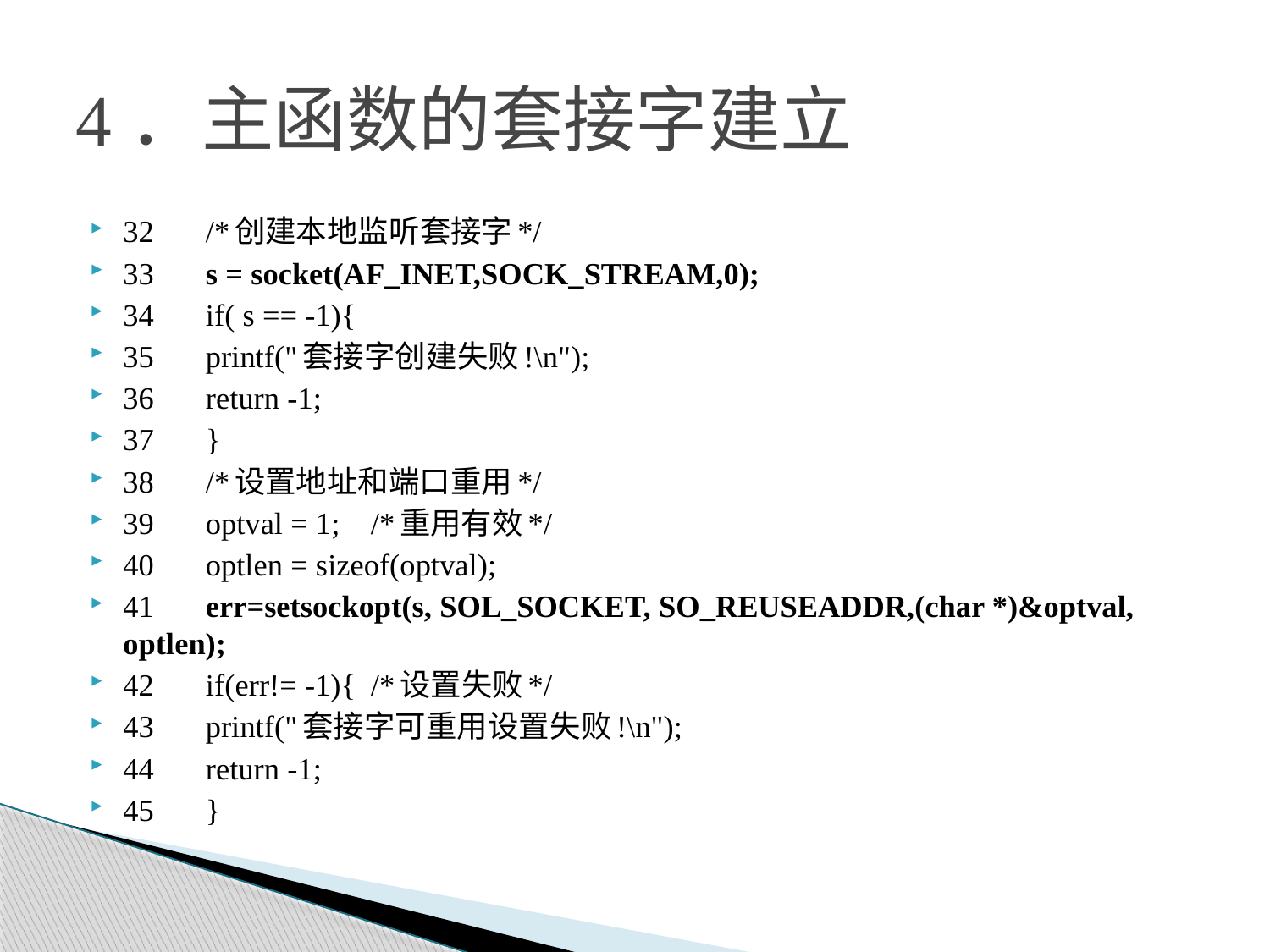

# 4．主函数的套接字建立
32		/*创建本地监听套接字*/
33		s = socket(AF_INET,SOCK_STREAM,0);
34		if( s == -1){
35			printf("套接字创建失败!\n");
36			return -1;
37		}
38		/*设置地址和端口重用*/
39		optval = 1; 			/*重用有效*/
40		optlen = sizeof(optval);
41		err=setsockopt(s, SOL_SOCKET, SO_REUSEADDR,(char *)&optval, optlen);
42		if(err!= -1){ 			/*设置失败*/
43			printf("套接字可重用设置失败!\n");
44			return -1;
45		}